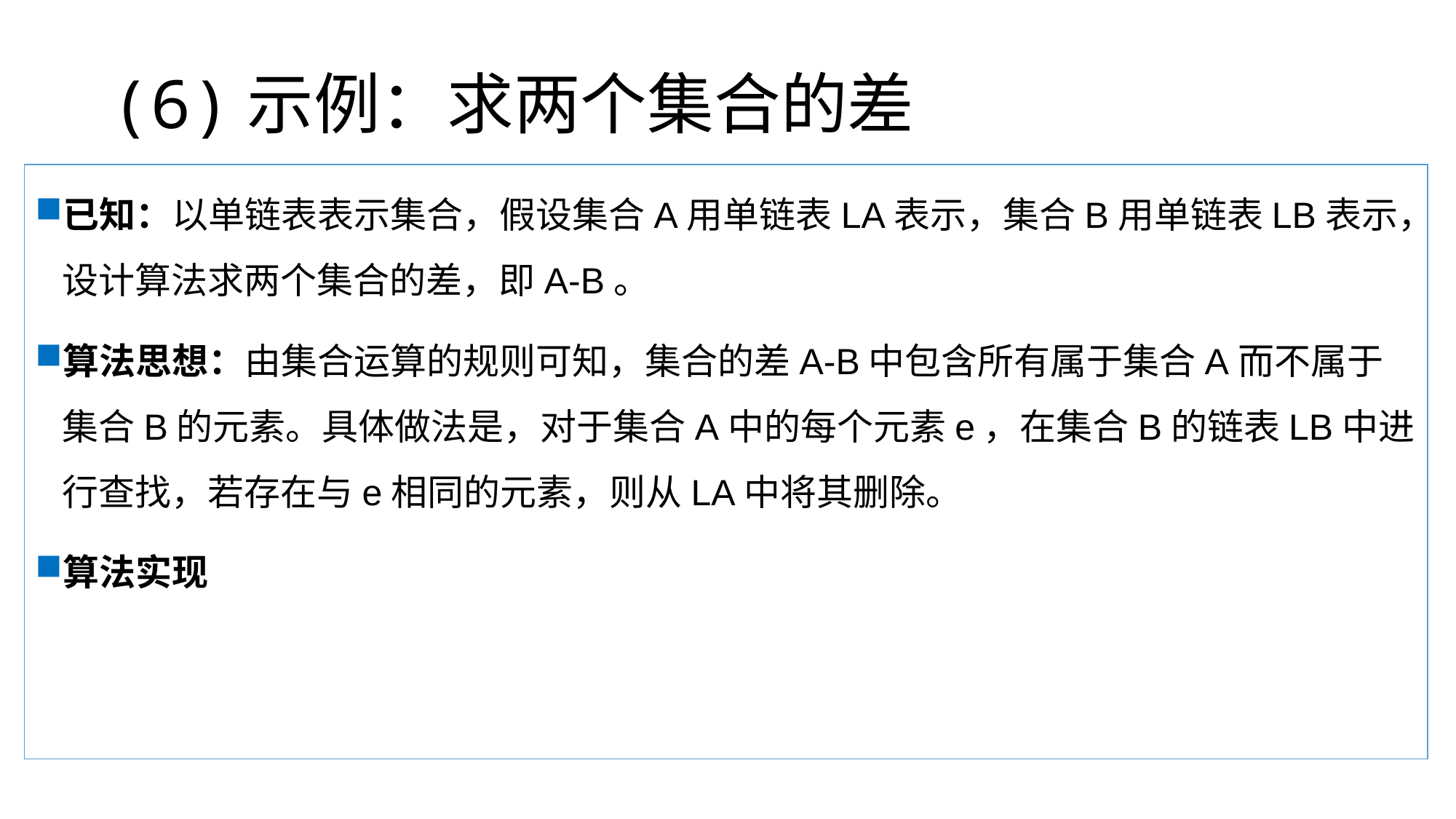

# (6)示例：求两个集合的差
已知：以单链表表示集合，假设集合A用单链表LA表示，集合B用单链表LB表示，设计算法求两个集合的差，即A-B。
算法思想：由集合运算的规则可知，集合的差A-B中包含所有属于集合A而不属于集合B的元素。具体做法是，对于集合A中的每个元素e，在集合B的链表LB中进行查找，若存在与e相同的元素，则从LA中将其删除。
算法实现

45